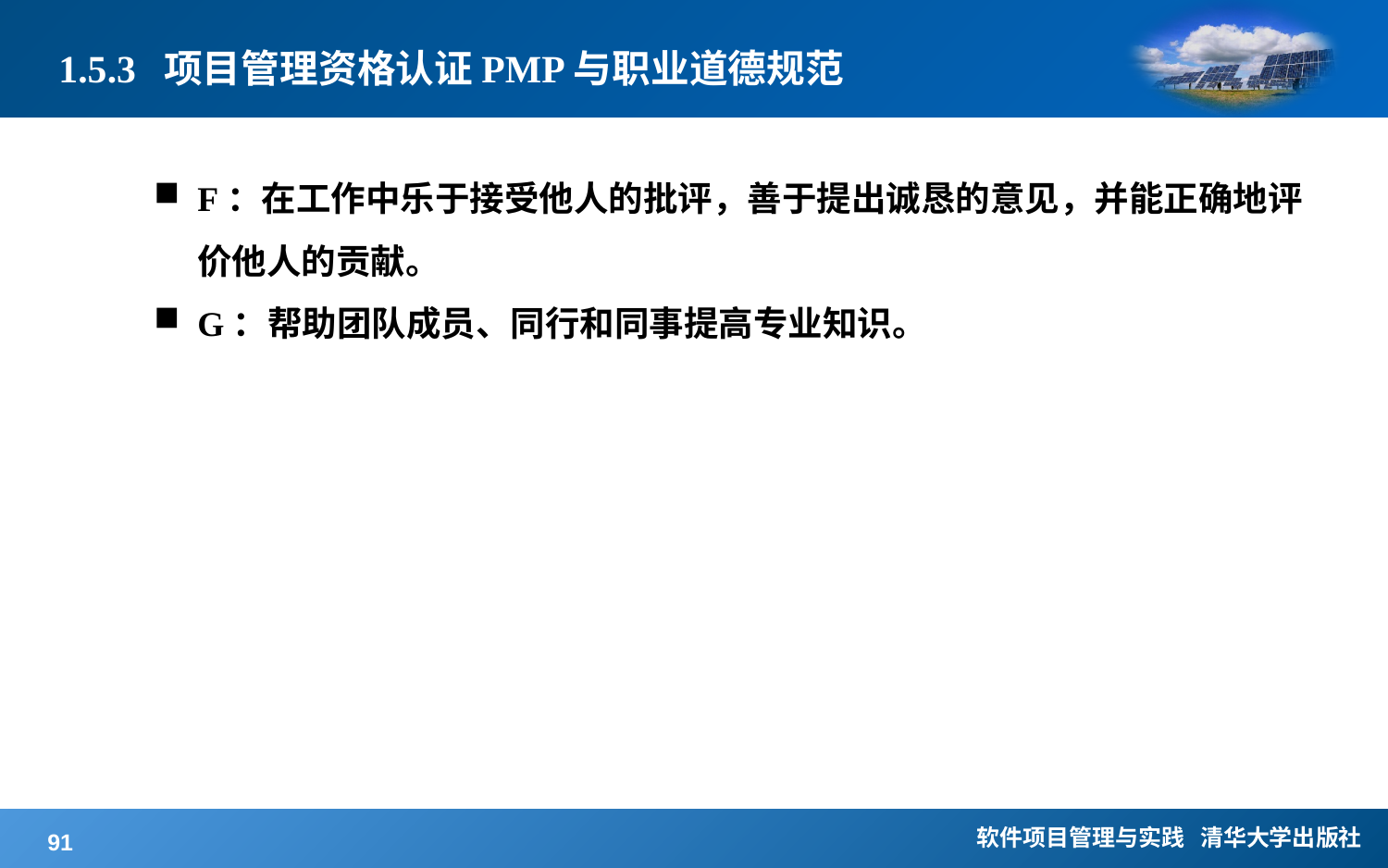

# 1.5.3  项目管理资格认证PMP与职业道德规范
F：在工作中乐于接受他人的批评，善于提出诚恳的意见，并能正确地评价他人的贡献。
G：帮助团队成员、同行和同事提高专业知识。